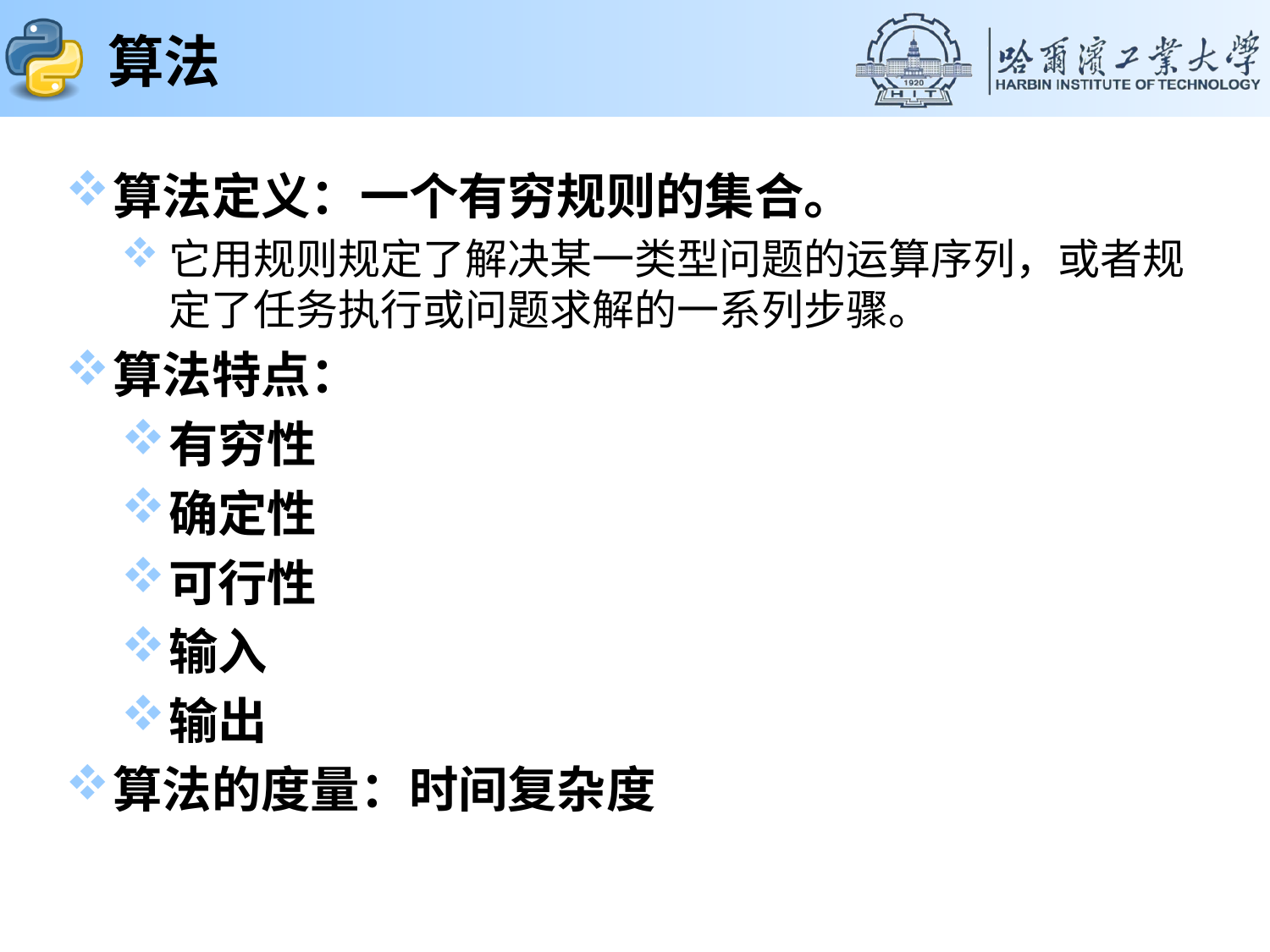

# 算法
算法定义：一个有穷规则的集合。
它用规则规定了解决某一类型问题的运算序列，或者规定了任务执行或问题求解的一系列步骤。
算法特点：
有穷性
确定性
可行性
输入
输出
算法的度量：时间复杂度